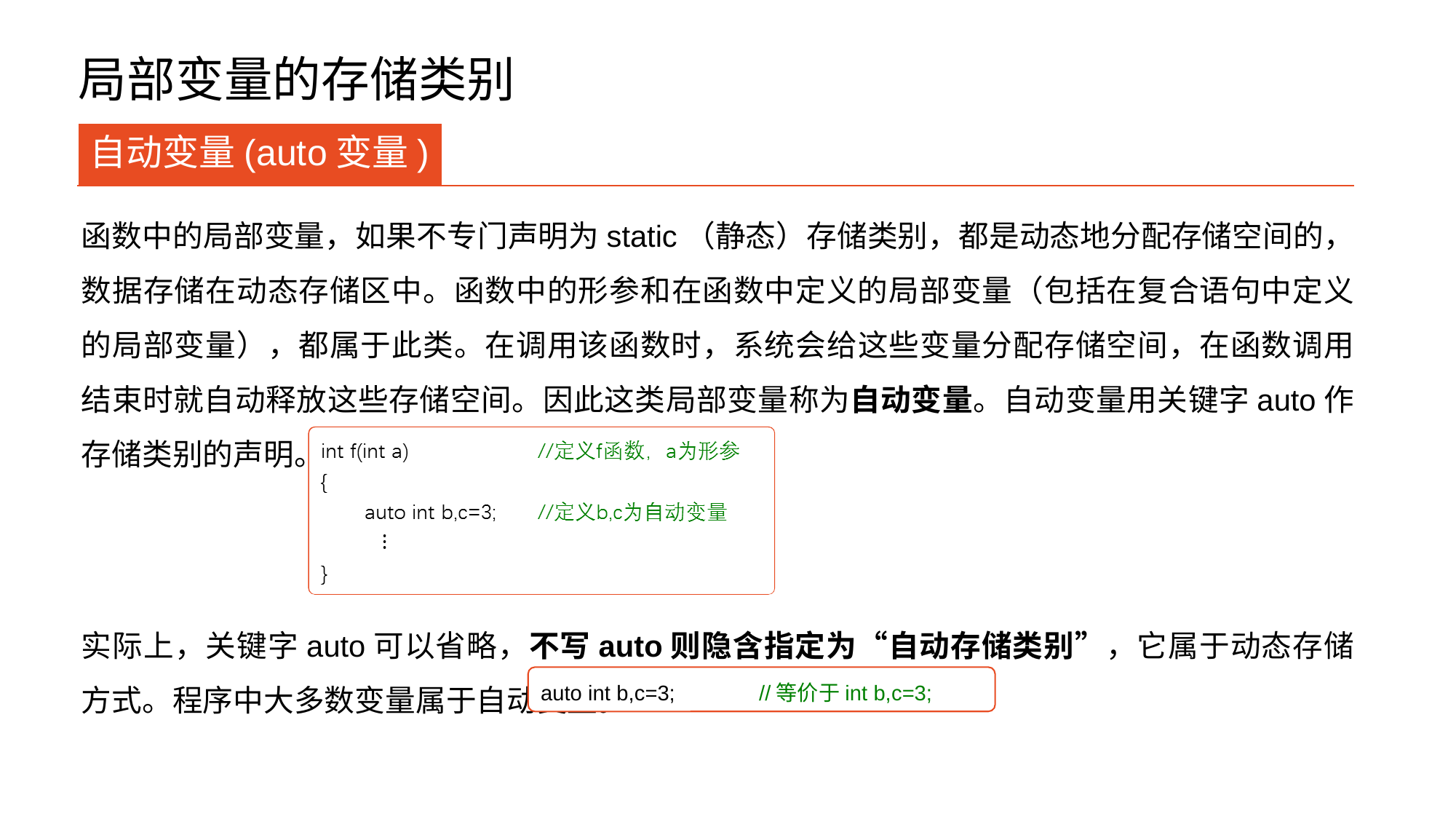

# 局部变量的存储类别
自动变量(auto变量)
函数中的局部变量，如果不专门声明为static（静态）存储类别，都是动态地分配存储空间的，数据存储在动态存储区中。函数中的形参和在函数中定义的局部变量（包括在复合语句中定义的局部变量），都属于此类。在调用该函数时，系统会给这些变量分配存储空间，在函数调用结束时就自动释放这些存储空间。因此这类局部变量称为自动变量。自动变量用关键字auto作存储类别的声明。

实际上，关键字auto可以省略，不写auto则隐含指定为“自动存储类别”，它属于动态存储方式。程序中大多数变量属于自动变量。

auto int b,c=3;	//等价于int b,c=3;